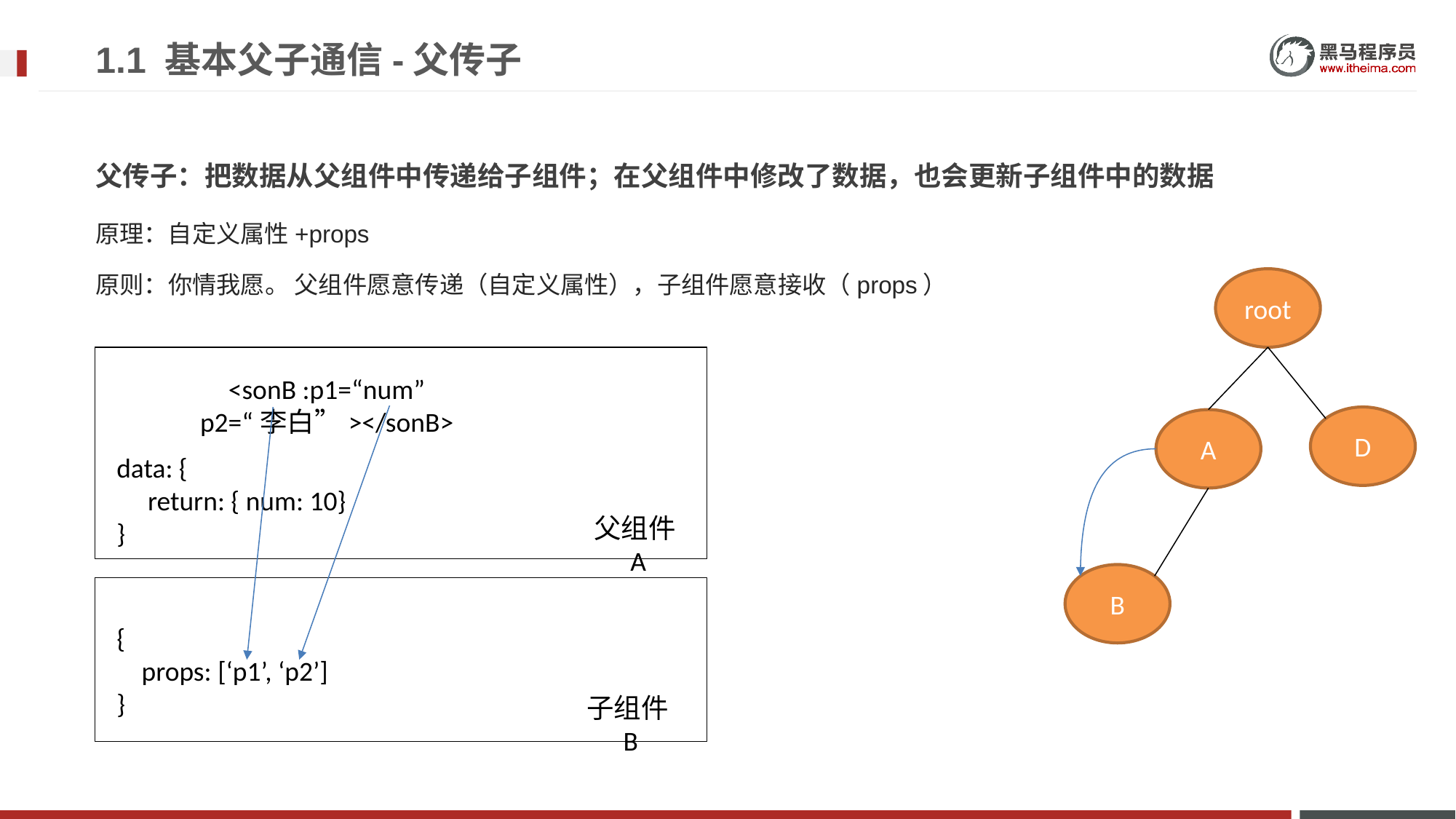

# 1.1 基本父子通信-父传子
父传子：把数据从父组件中传递给子组件；在父组件中修改了数据，也会更新子组件中的数据
原理：自定义属性+props
原则：你情我愿。 父组件愿意传递（自定义属性），子组件愿意接收（props）
root

<sonB :p1=“num” p2=“李白”></sonB>
D
A
data: {
     return: { num: 10}
}
父组件A
B

{
    props: [‘p1’, ‘p2’]
}
子组件B